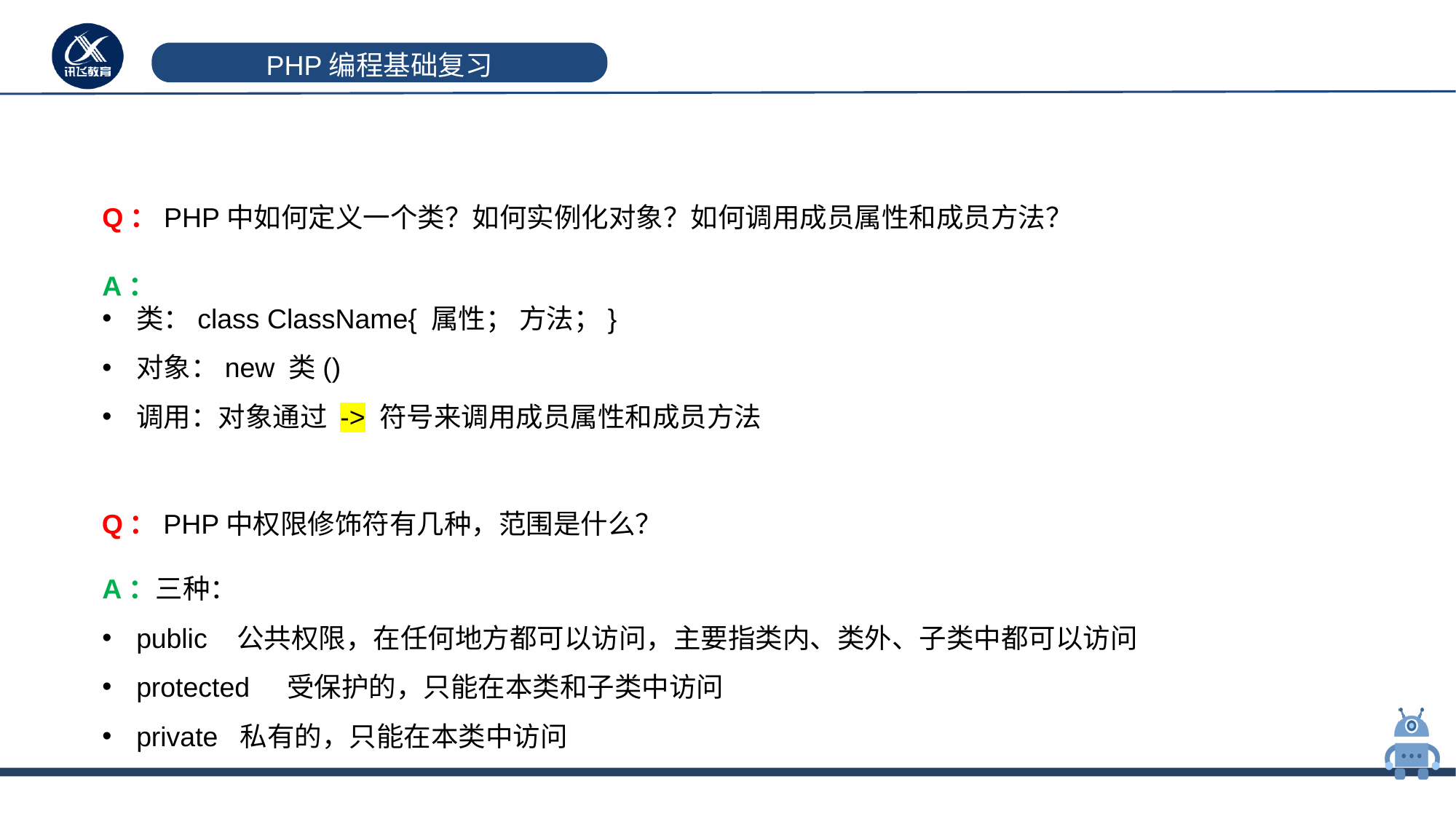

# PHP编程基础复习
Q：PHP中如何定义一个类？如何实例化对象？如何调用成员属性和成员方法？
A：
类：class ClassName{ 属性； 方法；}
对象：new 类()
调用：对象通过 -> 符号来调用成员属性和成员方法
Q：PHP中权限修饰符有几种，范围是什么？
A：三种：
public   公共权限，在任何地方都可以访问，主要指类内、类外、子类中都可以访问
protected    受保护的，只能在本类和子类中访问
private  私有的，只能在本类中访问